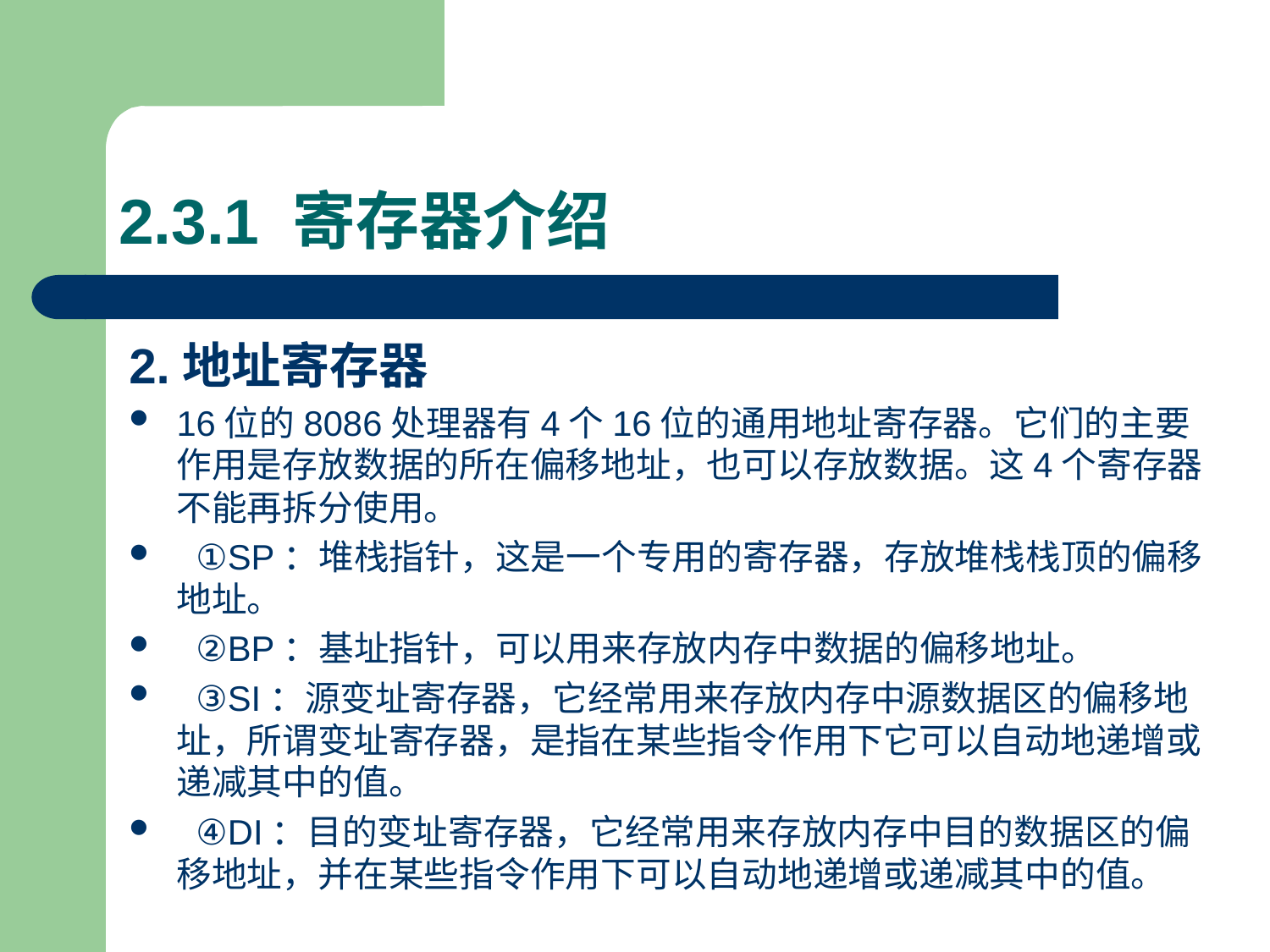

# 2.3.1 寄存器介绍
2.地址寄存器
16位的8086处理器有4个16位的通用地址寄存器。它们的主要作用是存放数据的所在偏移地址，也可以存放数据。这4个寄存器不能再拆分使用。
  ①SP：堆栈指针，这是一个专用的寄存器，存放堆栈栈顶的偏移地址。
  ②BP：基址指针，可以用来存放内存中数据的偏移地址。
  ③SI：源变址寄存器，它经常用来存放内存中源数据区的偏移地址，所谓变址寄存器，是指在某些指令作用下它可以自动地递增或递减其中的值。
  ④DI：目的变址寄存器，它经常用来存放内存中目的数据区的偏移地址，并在某些指令作用下可以自动地递增或递减其中的值。